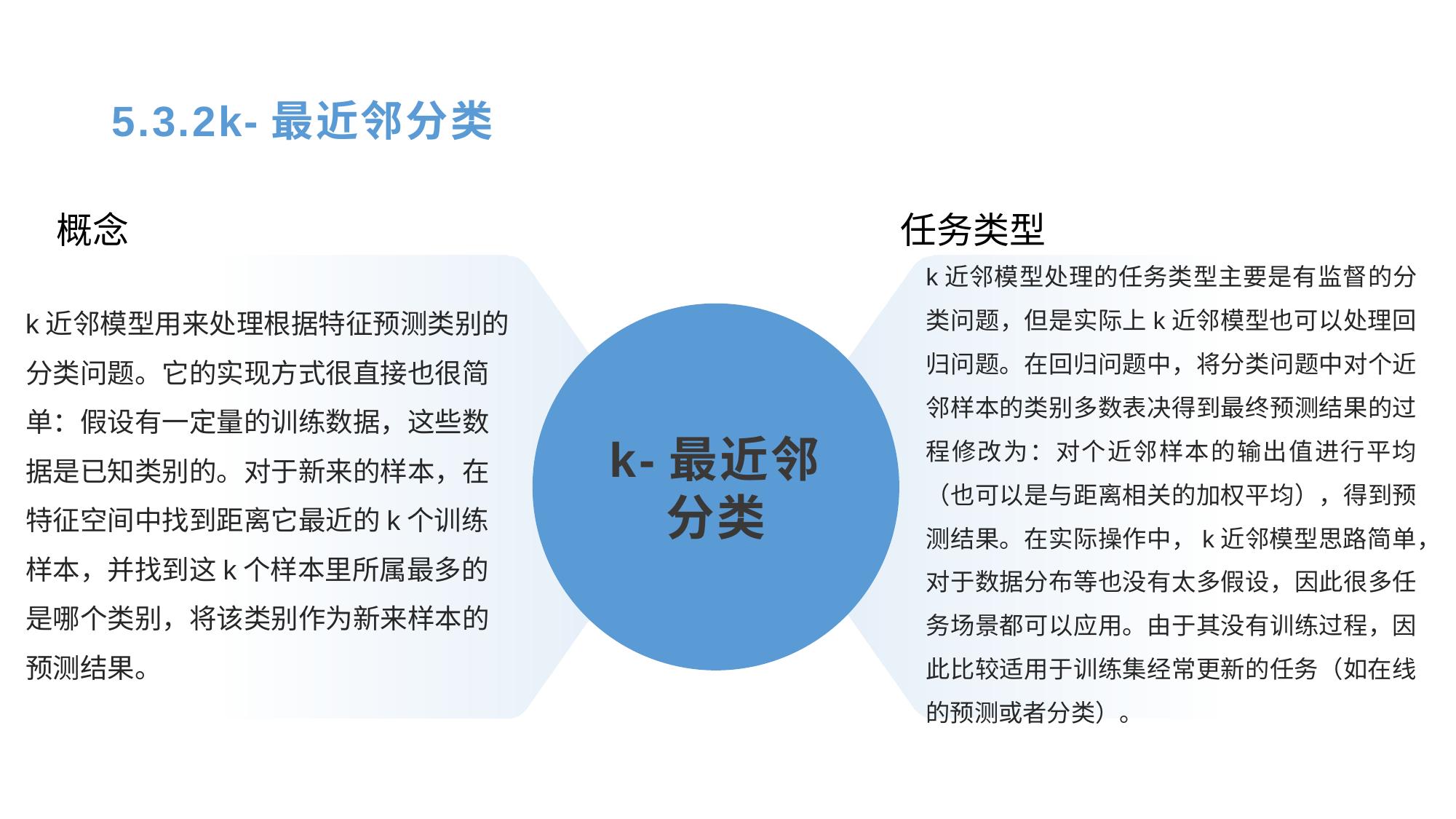

# 5.3.2k-最近邻分类
概念
任务类型
k近邻模型用来处理根据特征预测类别的分类问题。它的实现方式很直接也很简单：假设有一定量的训练数据，这些数据是已知类别的。对于新来的样本，在特征空间中找到距离它最近的k个训练样本，并找到这k个样本里所属最多的是哪个类别，将该类别作为新来样本的预测结果。
k近邻模型处理的任务类型主要是有监督的分类问题，但是实际上k近邻模型也可以处理回归问题。在回归问题中，将分类问题中对个近邻样本的类别多数表决得到最终预测结果的过程修改为：对个近邻样本的输出值进行平均（也可以是与距离相关的加权平均），得到预测结果。在实际操作中，k近邻模型思路简单，对于数据分布等也没有太多假设，因此很多任务场景都可以应用。由于其没有训练过程，因此比较适用于训练集经常更新的任务（如在线的预测或者分类）。
k-最近邻分类